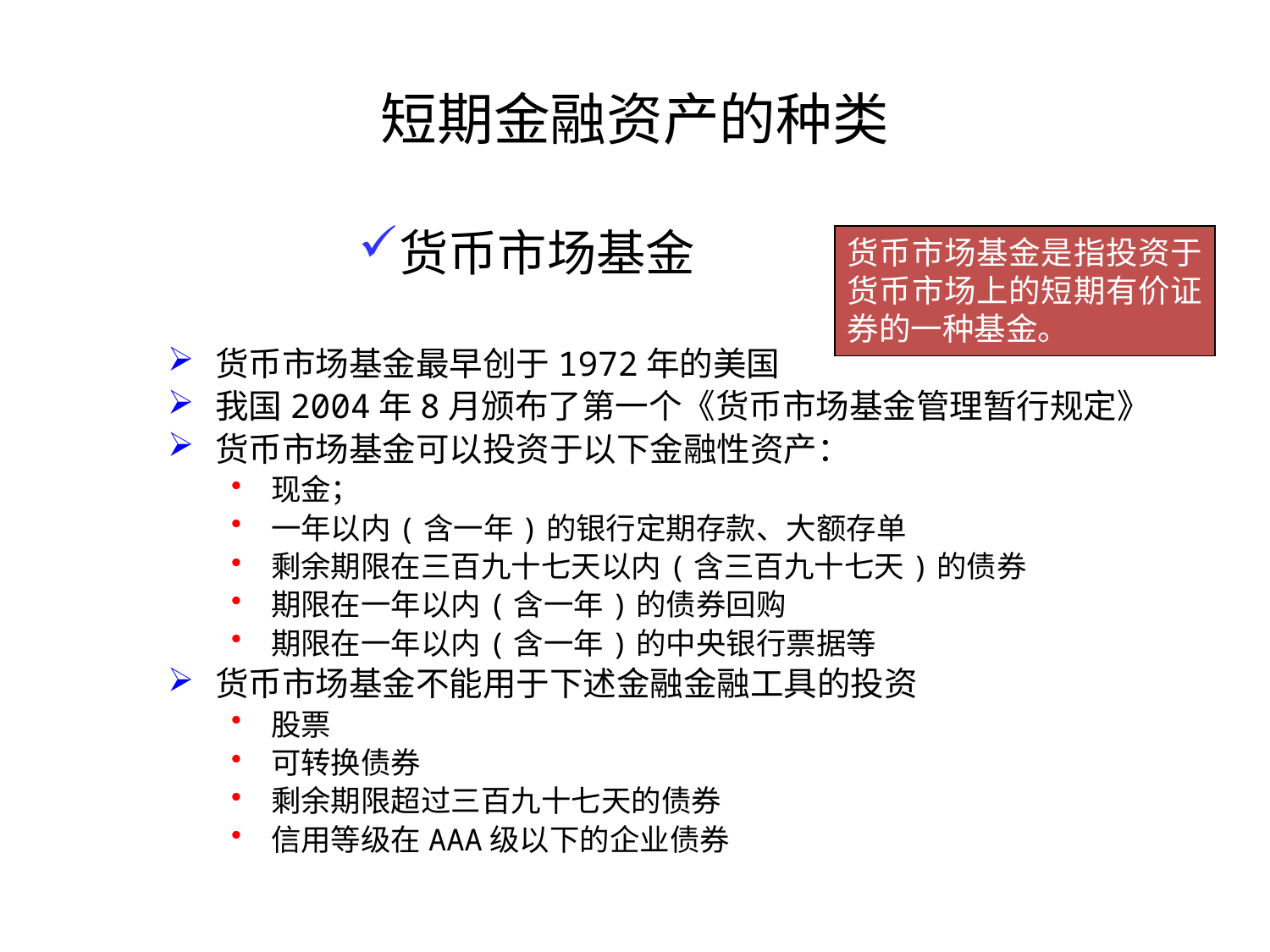

短期金融资产的种类
货币市场基金

货币市场基金最早创于1972年的美国
我国2004年8月颁布了第一个《货币市场基金管理暂行规定》
货币市场基金可以投资于以下金融性资产：
现金；
一年以内(含一年)的银行定期存款、大额存单
剩余期限在三百九十七天以内(含三百九十七天)的债券
期限在一年以内(含一年)的债券回购
期限在一年以内(含一年)的中央银行票据等
货币市场基金不能用于下述金融金融工具的投资
股票
可转换债券
剩余期限超过三百九十七天的债券
信用等级在AAA级以下的企业债券
货币市场基金是指投资于货币市场上的短期有价证券的一种基金。